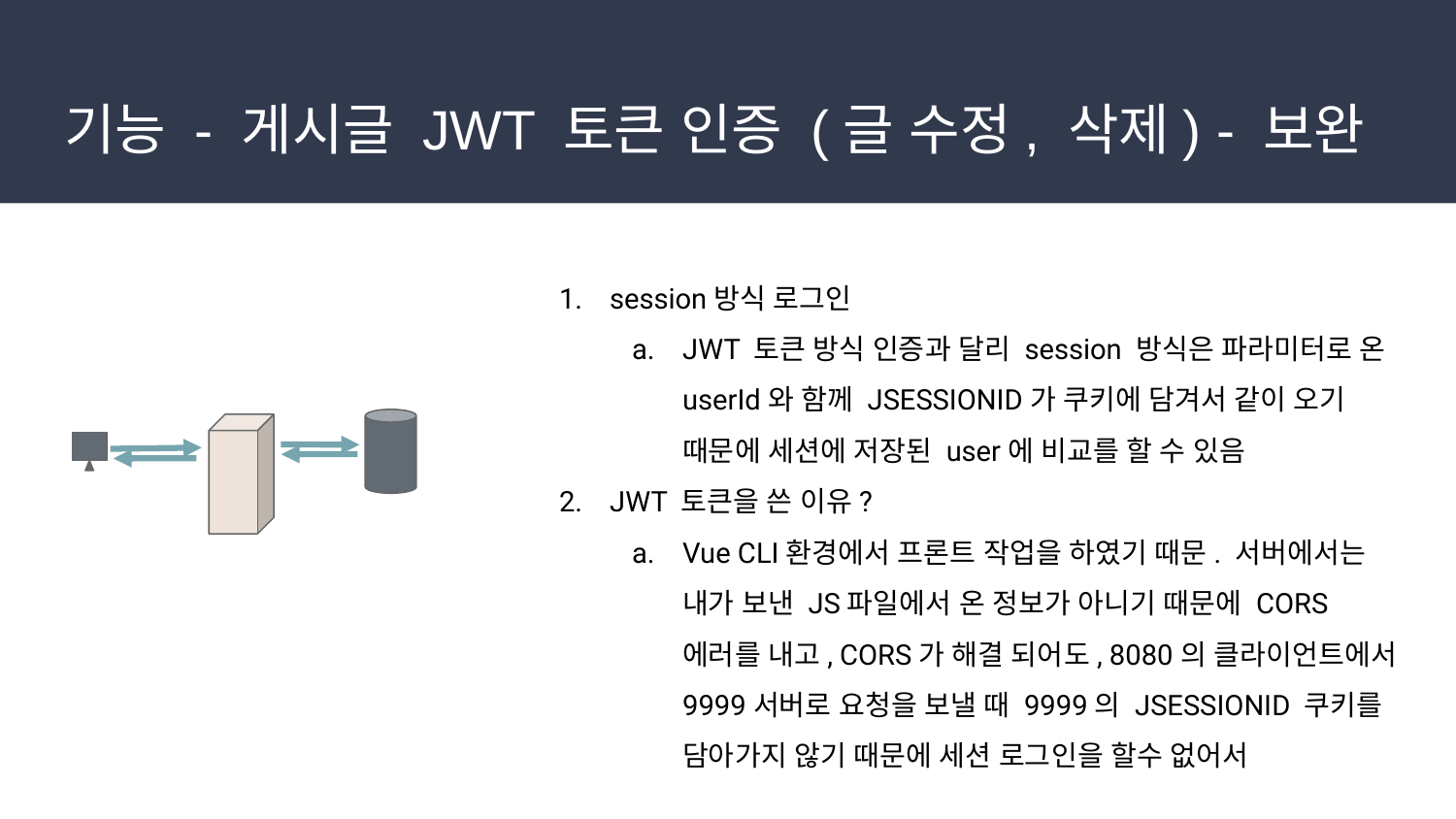

# 기능 - 게시글 JWT 토큰 인증 (글 수정, 삭제) - 보완

session방식 로그인
JWT 토큰 방식 인증과 달리 session 방식은 파라미터로 온 userId와 함께 JSESSIONID가 쿠키에 담겨서 같이 오기 때문에 세션에 저장된 user에 비교를 할 수 있음
JWT 토큰을 쓴 이유?
Vue CLI환경에서 프론트 작업을 하였기 때문. 서버에서는 내가 보낸 JS파일에서 온 정보가 아니기 때문에 CORS 에러를 내고, CORS가 해결 되어도, 8080의 클라이언트에서 9999서버로 요청을 보낼 때 9999의 JSESSIONID 쿠키를 담아가지 않기 때문에 세션 로그인을 할수 없어서